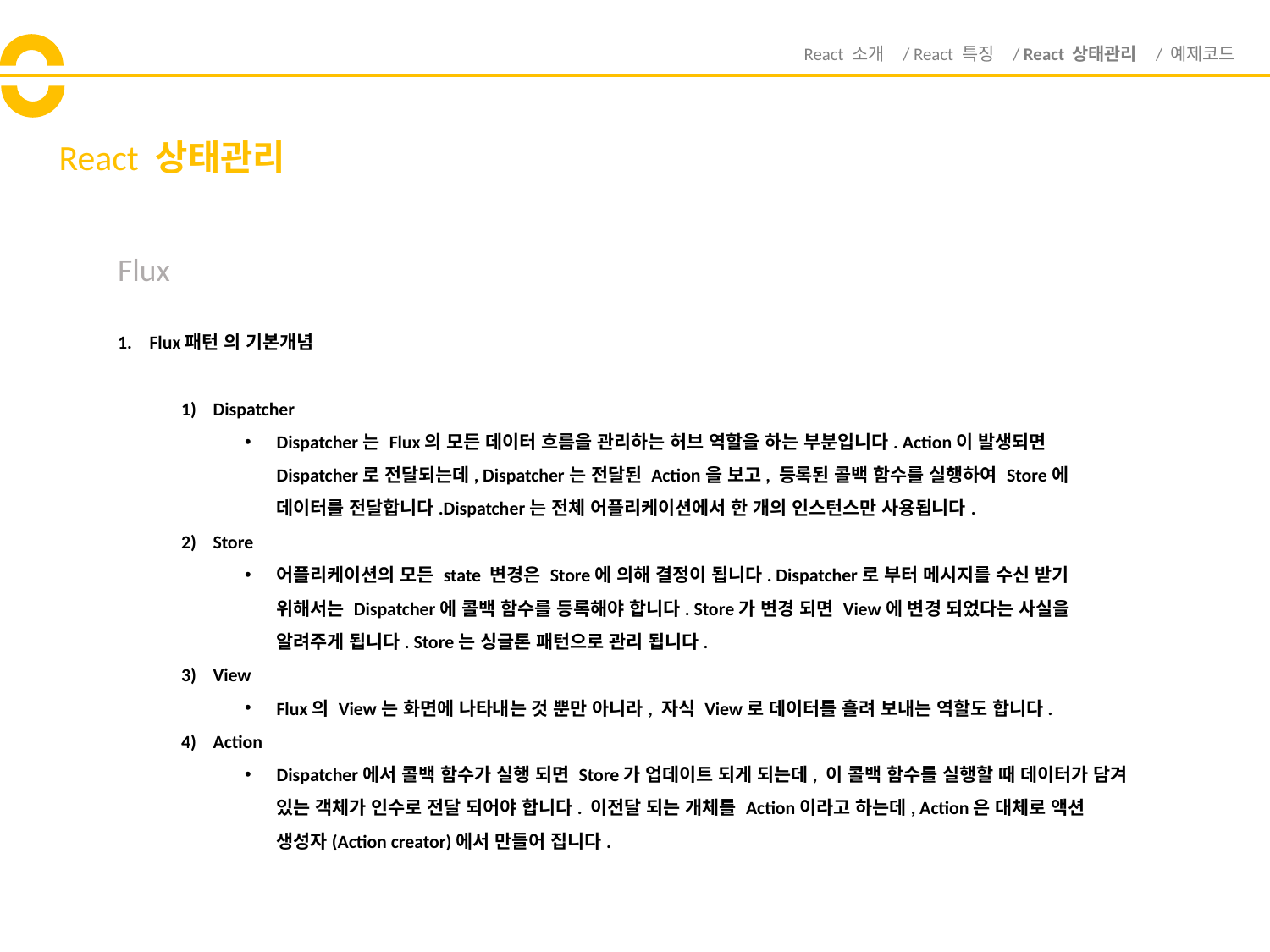

React 소개   / React 특징   / React 상태관리   / 예제코드

# React 상태관리
Flux
Flux패턴 의 기본개념

Dispatcher
Dispatcher는 Flux의 모든 데이터 흐름을 관리하는 허브 역할을 하는 부분입니다. Action이 발생되면 Dispatcher로 전달되는데, Dispatcher는 전달된 Action을 보고, 등록된 콜백 함수를 실행하여 Store에 데이터를 전달합니다.Dispatcher는 전체 어플리케이션에서 한 개의 인스턴스만 사용됩니다.
Store
어플리케이션의 모든 state 변경은 Store에 의해 결정이 됩니다. Dispatcher로 부터 메시지를 수신 받기 위해서는 Dispatcher에 콜백 함수를 등록해야 합니다. Store가 변경 되면 View에 변경 되었다는 사실을 알려주게 됩니다. Store는 싱글톤 패턴으로 관리 됩니다.
View
Flux의 View는 화면에 나타내는 것 뿐만 아니라, 자식 View로 데이터를 흘려 보내는 역할도 합니다.
Action
Dispatcher에서 콜백 함수가 실행 되면 Store가 업데이트 되게 되는데, 이 콜백 함수를 실행할 때 데이터가 담겨 있는 객체가 인수로 전달 되어야 합니다. 이전달 되는 개체를 Action이라고 하는데, Action은 대체로 액션 생성자(Action creator)에서 만들어 집니다.